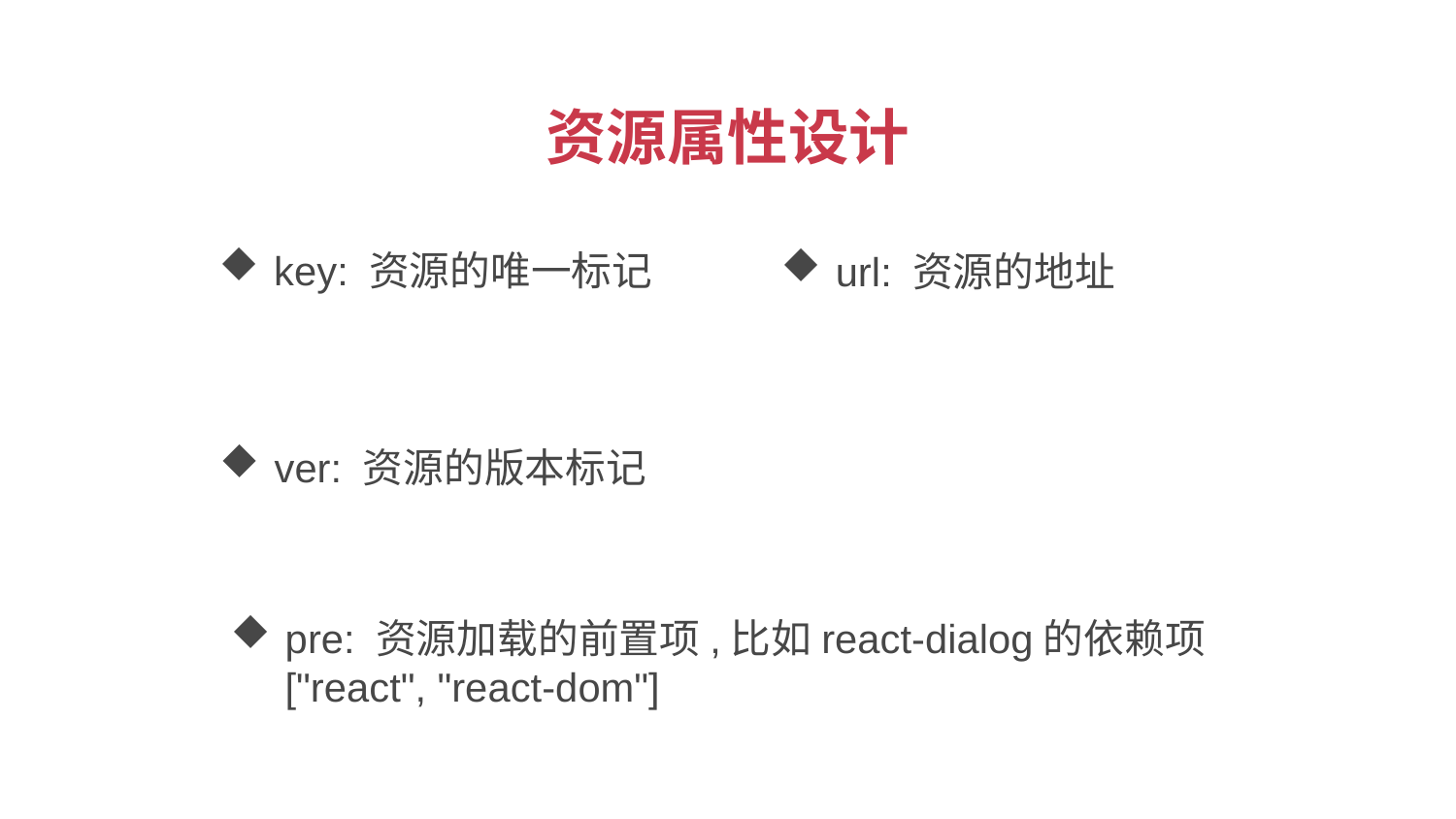

资源属性设计
key: 资源的唯一标记
url: 资源的地址
ver: 资源的版本标记
pre: 资源加载的前置项,比如react-dialog的依赖项 ["react", "react-dom"]